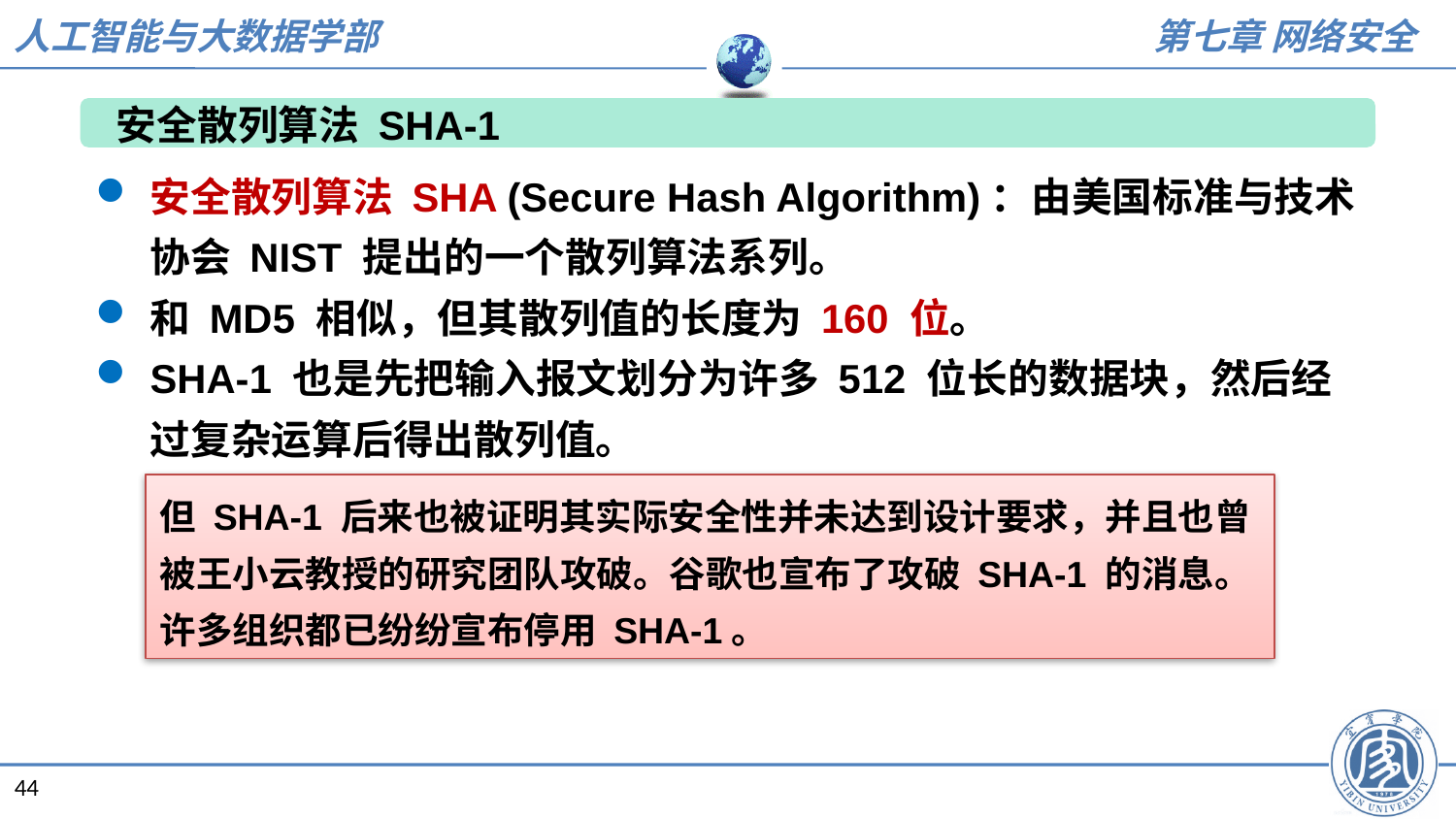

安全散列算法 SHA-1

安全散列算法 SHA (Secure Hash Algorithm)：由美国标准与技术协会 NIST 提出的一个散列算法系列。
和 MD5 相似，但其散列值的长度为 160 位。
SHA-1 也是先把输入报文划分为许多 512 位长的数据块，然后经过复杂运算后得出散列值。
但 SHA-1 后来也被证明其实际安全性并未达到设计要求，并且也曾被王小云教授的研究团队攻破。谷歌也宣布了攻破 SHA-1 的消息。许多组织都已纷纷宣布停用 SHA-1。
44